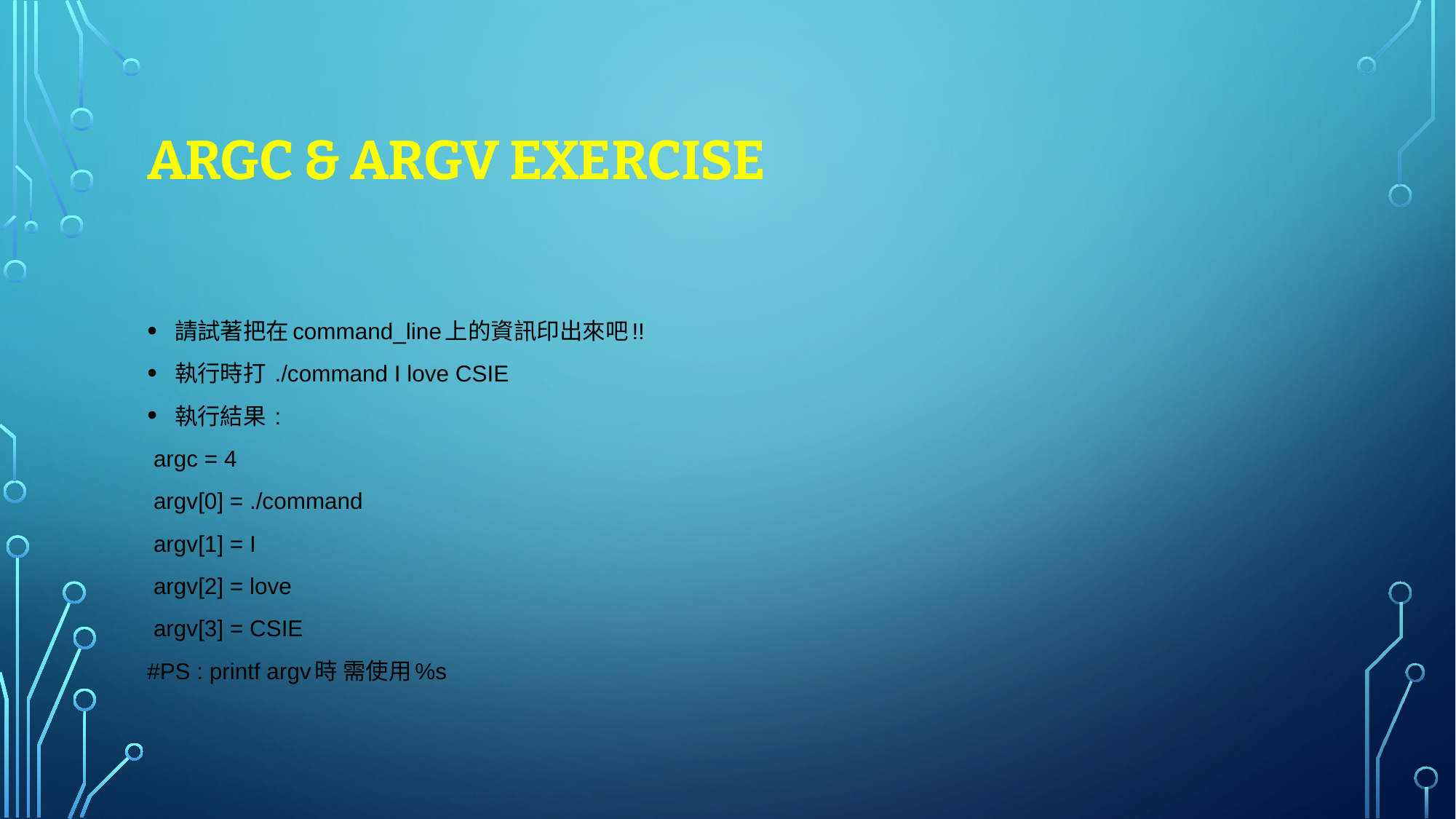

# Argc & argv exercise

請試著把在command_line上的資訊印出來吧!!
執行時打 ./command I love CSIE
執行結果 :
 argc = 4
 argv[0] = ./command
 argv[1] = I
 argv[2] = love
 argv[3] = CSIE
#PS : printf argv時 需使用%s